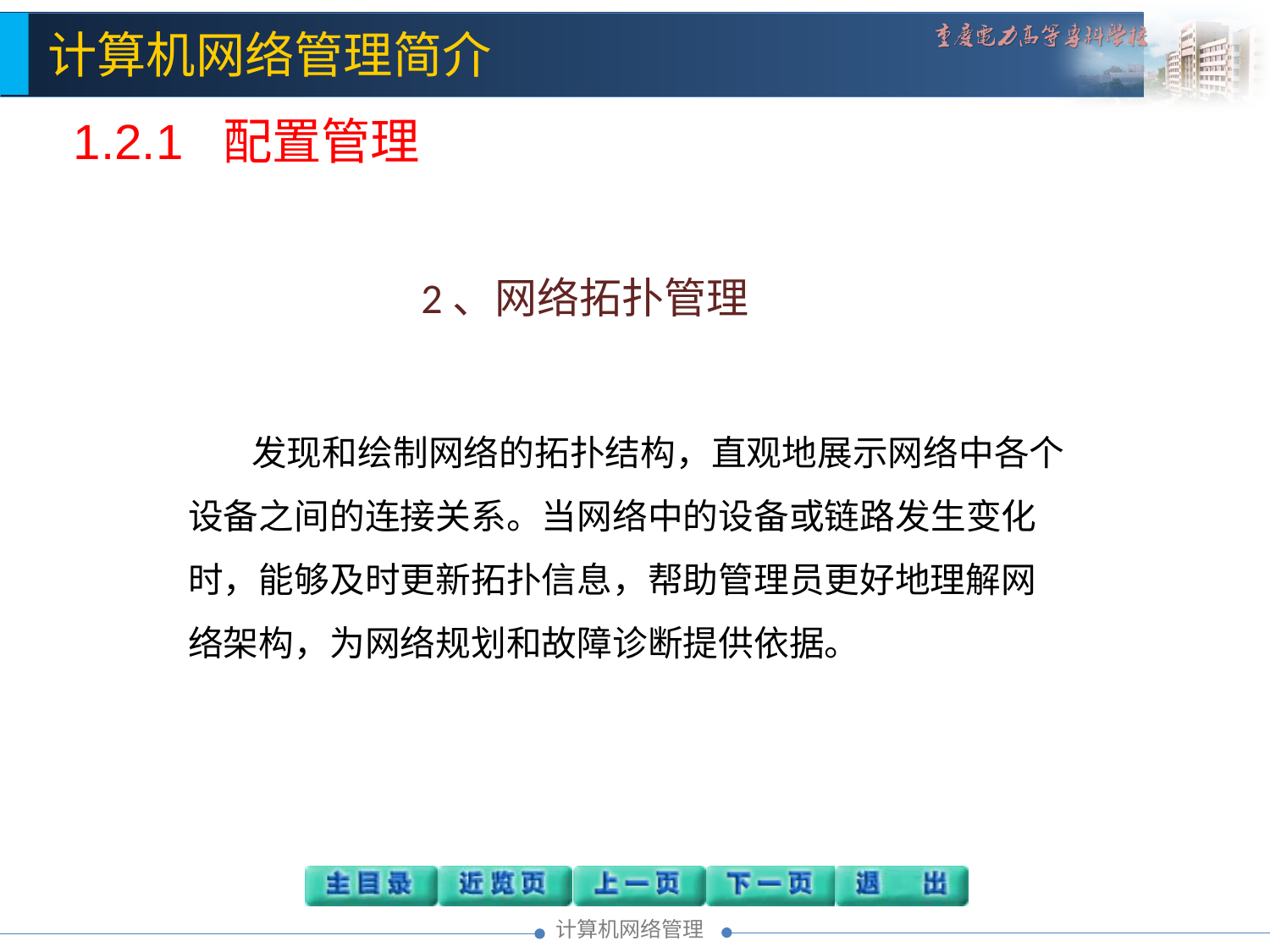

1.2.1  配置管理
2、网络拓扑管理
发现和绘制网络的拓扑结构，直观地展示网络中各个设备之间的连接关系。当网络中的设备或链路发生变化时，能够及时更新拓扑信息，帮助管理员更好地理解网络架构，为网络规划和故障诊断提供依据。